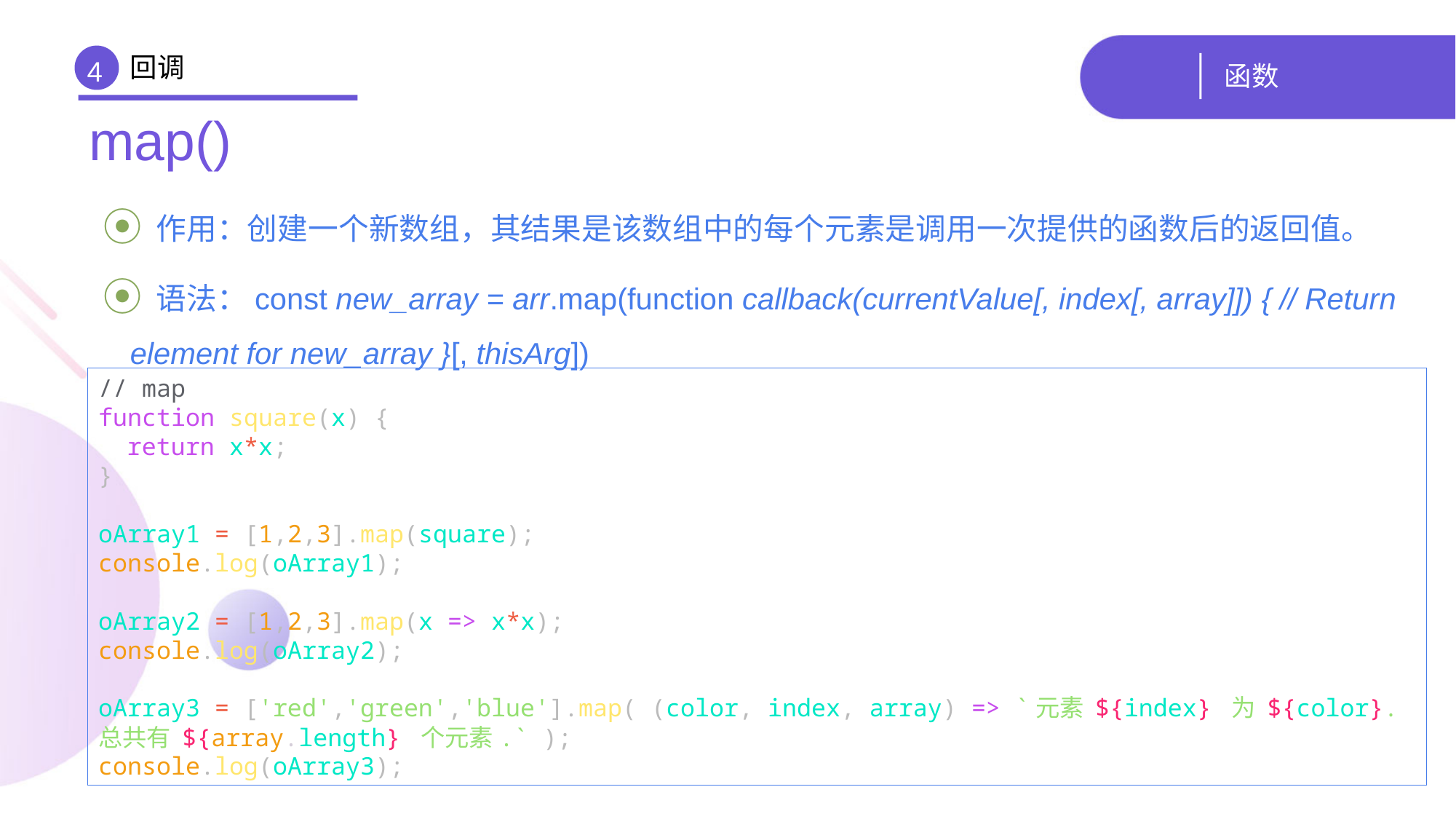

回调
# 函数
4
map()
 作用：创建一个新数组，其结果是该数组中的每个元素是调用一次提供的函数后的返回值。
 语法：const new_array = arr.map(function callback(currentValue[, index[, array]]) { // Return element for new_array }[, thisArg])
// map
function square(x) {
  return x*x;
}
oArray1 = [1,2,3].map(square);
console.log(oArray1);
oArray2 = [1,2,3].map(x => x*x);
console.log(oArray2);
oArray3 = ['red','green','blue'].map( (color, index, array) => `元素 ${index} 为 ${color}. 总共有 ${array.length} 个元素.` );
console.log(oArray3);